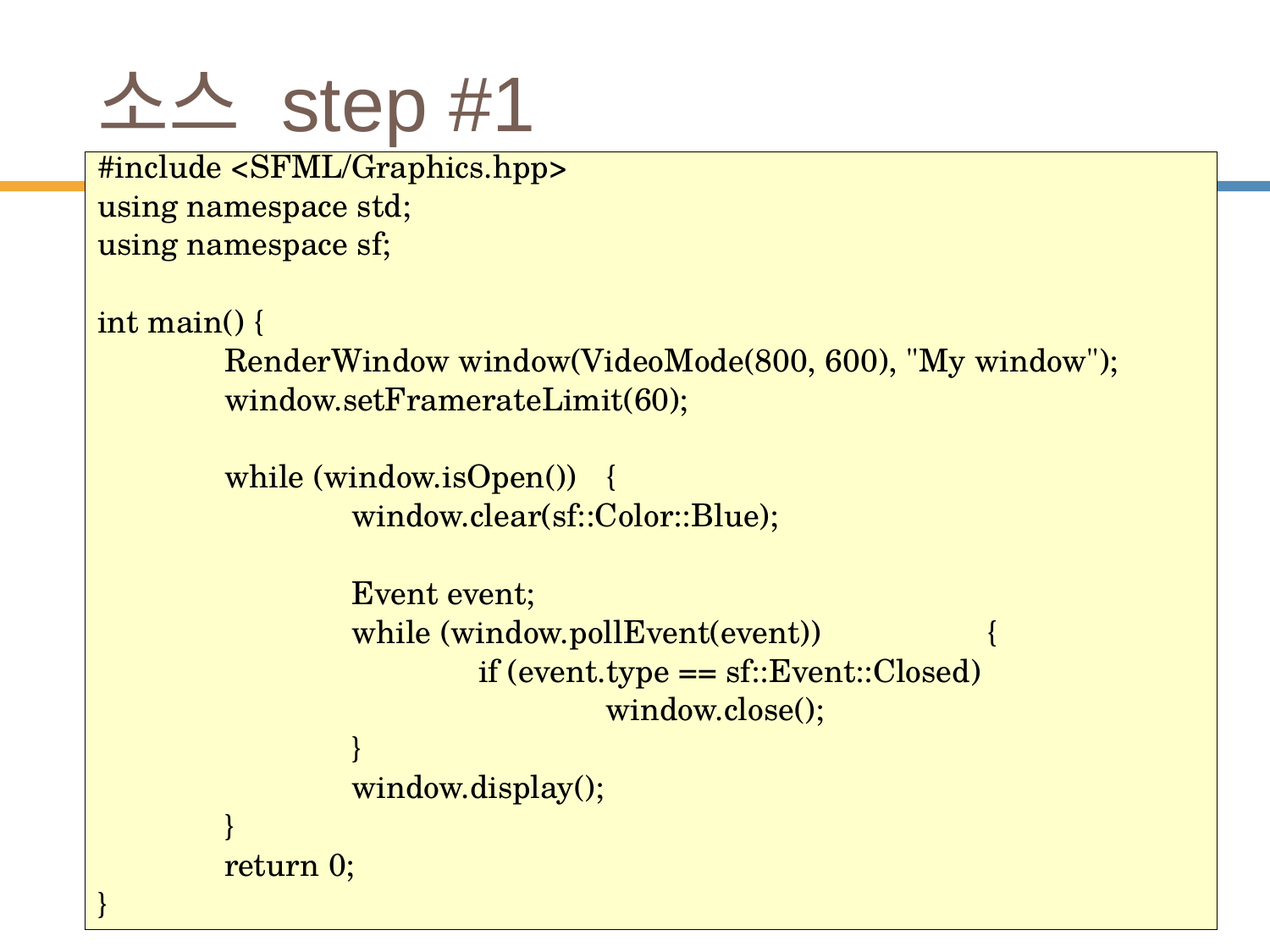

# 소스 step #1
#include <SFML/Graphics.hpp>
using namespace std;
using namespace sf;

int main() {
	RenderWindow window(VideoMode(800, 600), "My window");
	window.setFramerateLimit(60);

	while (window.isOpen())	{
		window.clear(sf::Color::Blue);

		Event event;
		while (window.pollEvent(event))		{
			if (event.type == sf::Event::Closed)
				window.close();
		}
		window.display();
	}
	return 0;
}